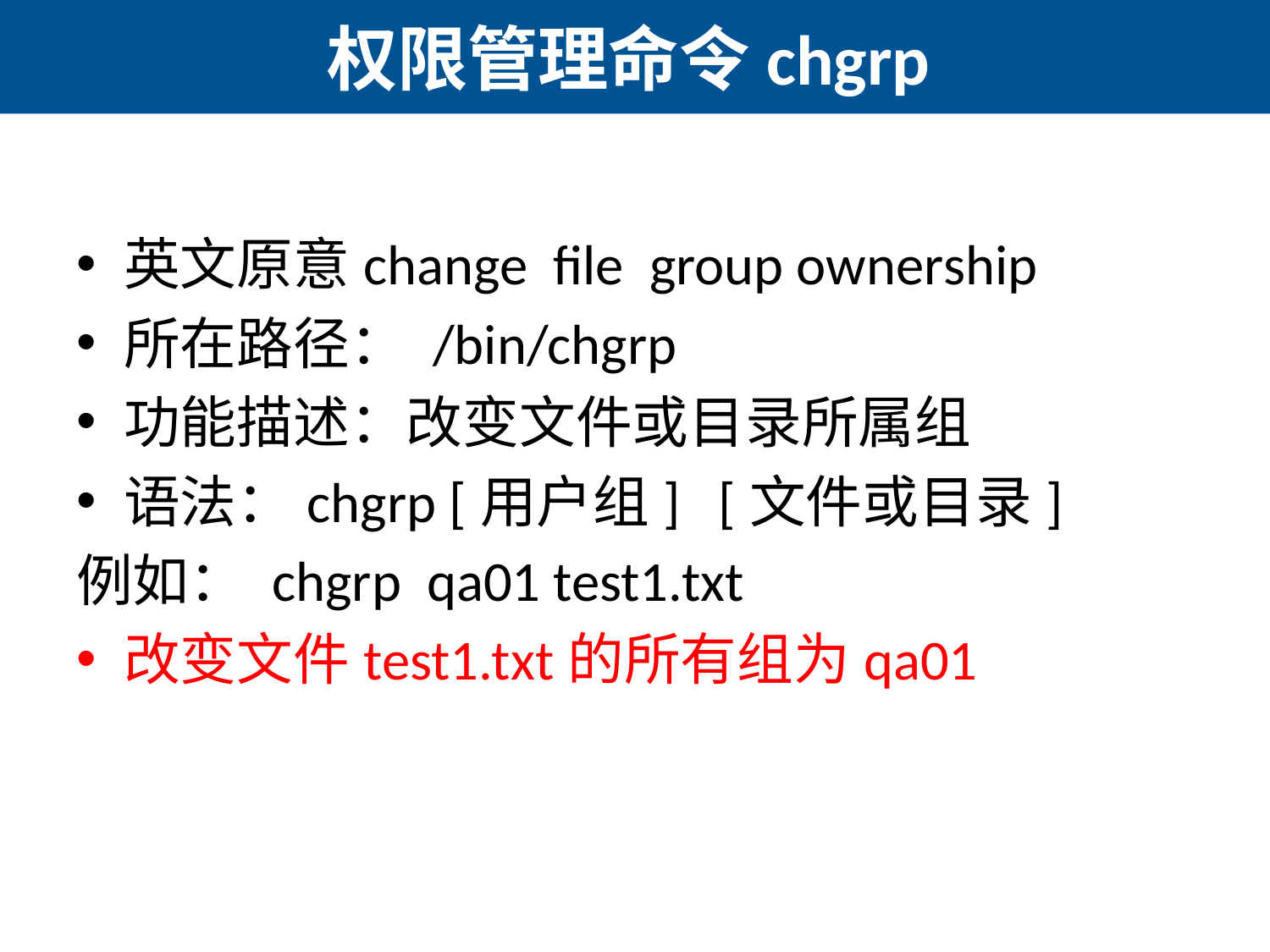

# 权限管理命令chgrp
英文原意change  file  group ownership
所在路径： /bin/chgrp
功能描述：改变文件或目录所属组
语法：chgrp [用户组]   [文件或目录]
例如： chgrp  qa01 test1.txt
改变文件test1.txt的所有组为qa01